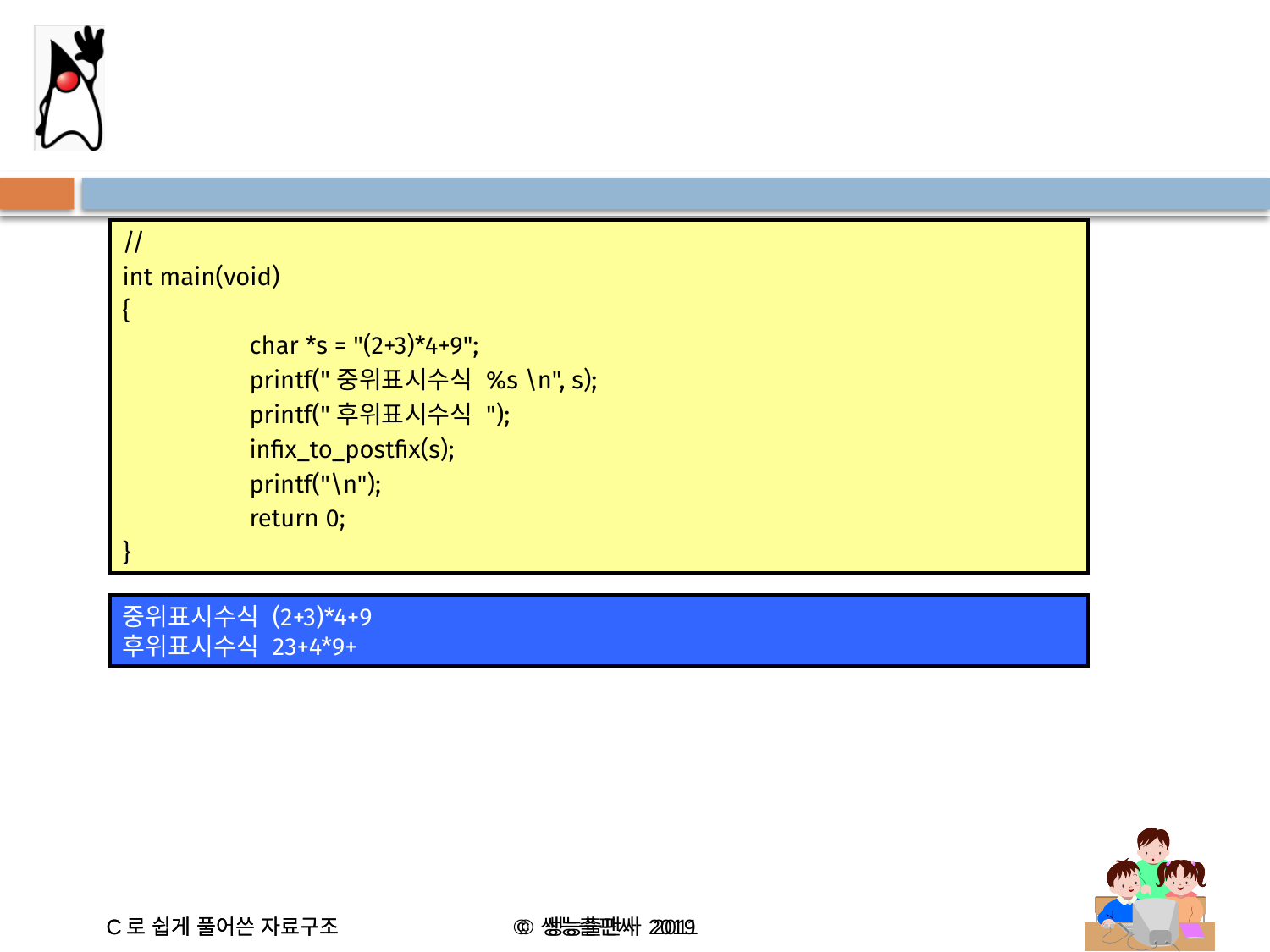

//
int main(void)
{
	char *s = "(2+3)*4+9";
	printf("중위표시수식 %s \n", s);
	printf("후위표시수식 ");
	infix_to_postfix(s);
	printf("\n");
	return 0;
}
중위표시수식 (2+3)*4+9
후위표시수식 23+4*9+